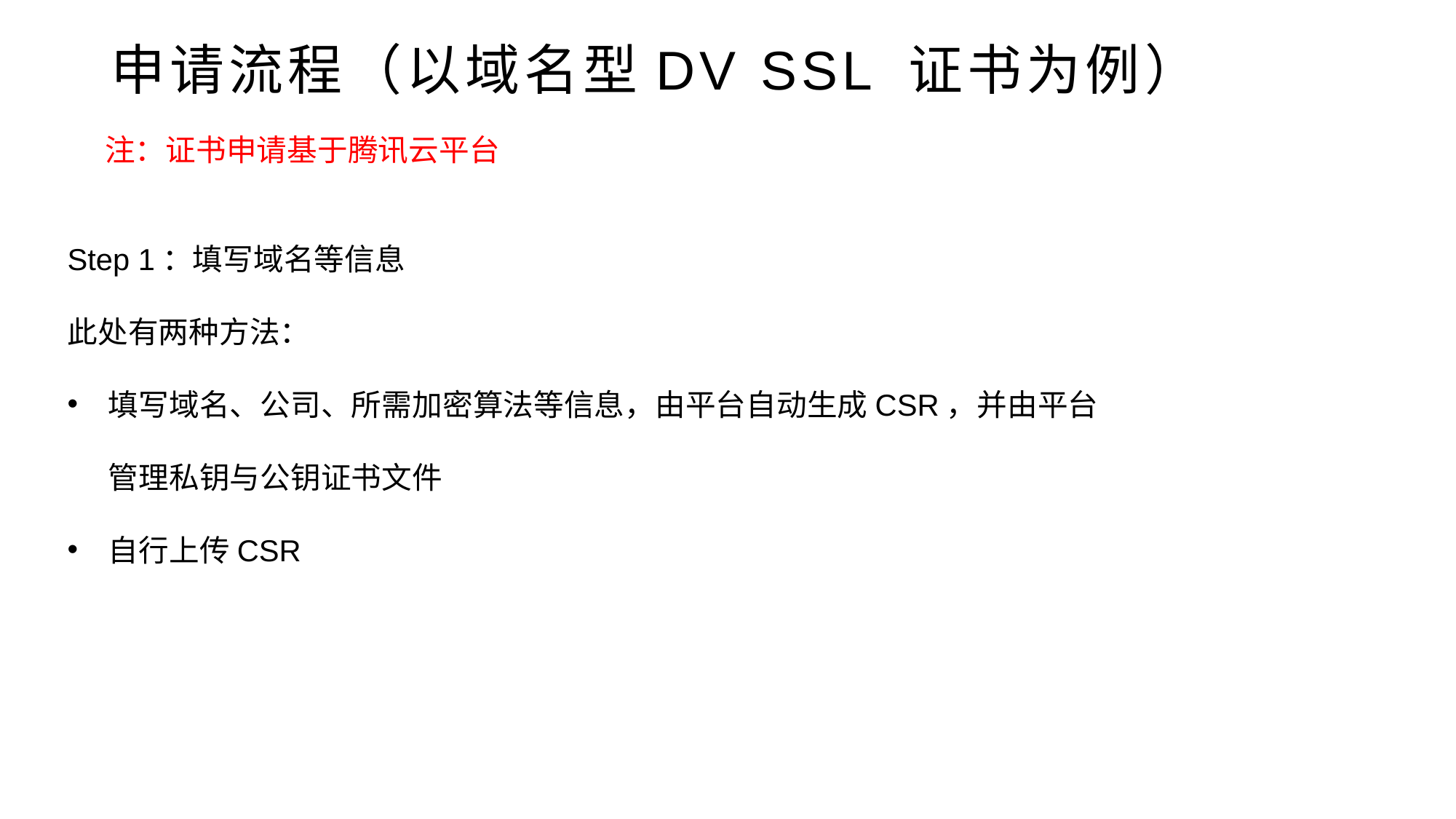

申请流程（以域名型DV SSL 证书为例）
注：证书申请基于腾讯云平台
Step 1：填写域名等信息

此处有两种方法：
填写域名、公司、所需加密算法等信息，由平台自动生成CSR，并由平台管理私钥与公钥证书文件
自行上传CSR